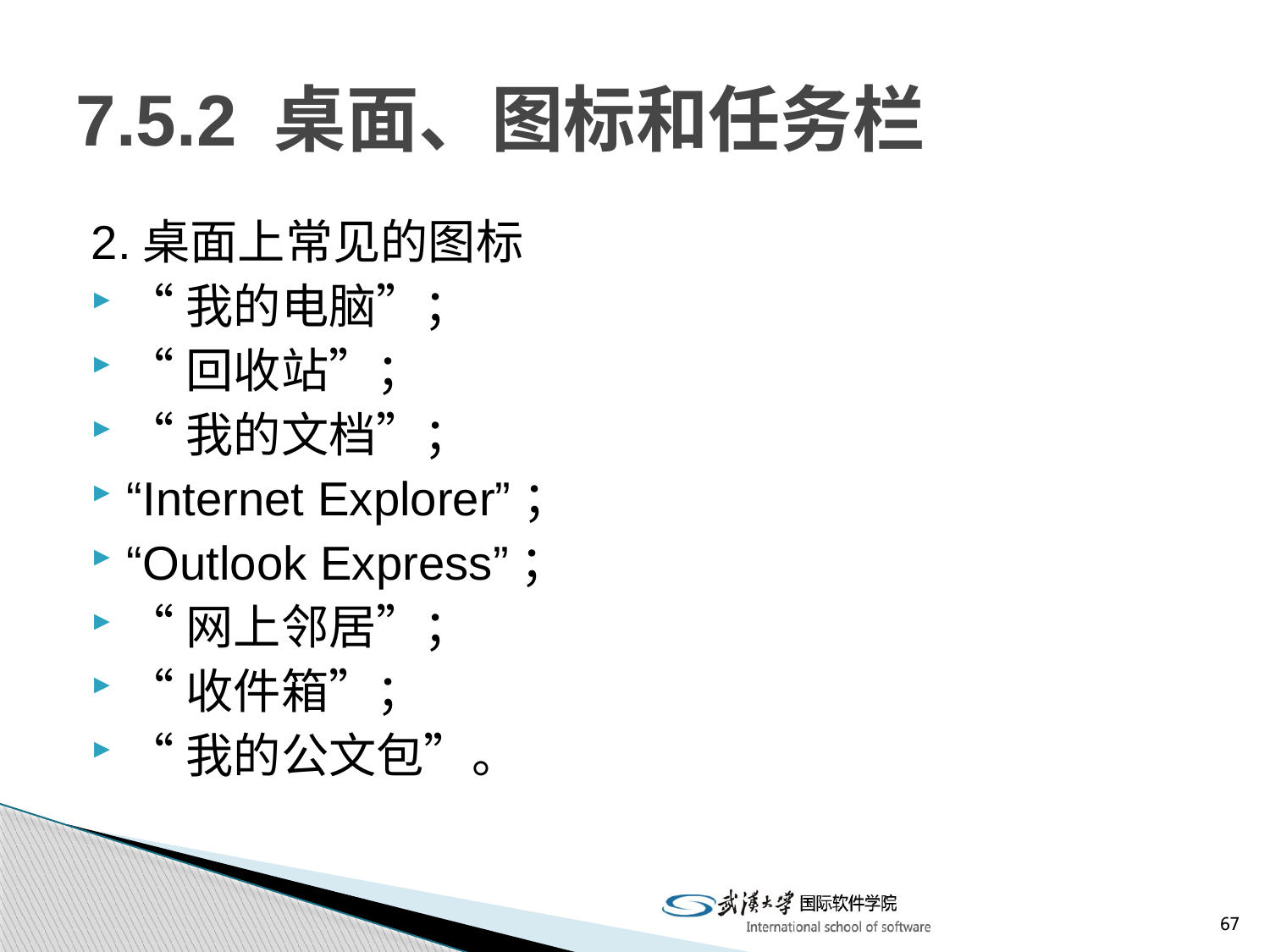

# 7.5.2 桌面、图标和任务栏
2.桌面上常见的图标
“我的电脑”；
“回收站”；
“我的文档”；
“Internet Explorer”；
“Outlook Express”；
“网上邻居”；
“收件箱”；
“我的公文包”。
67